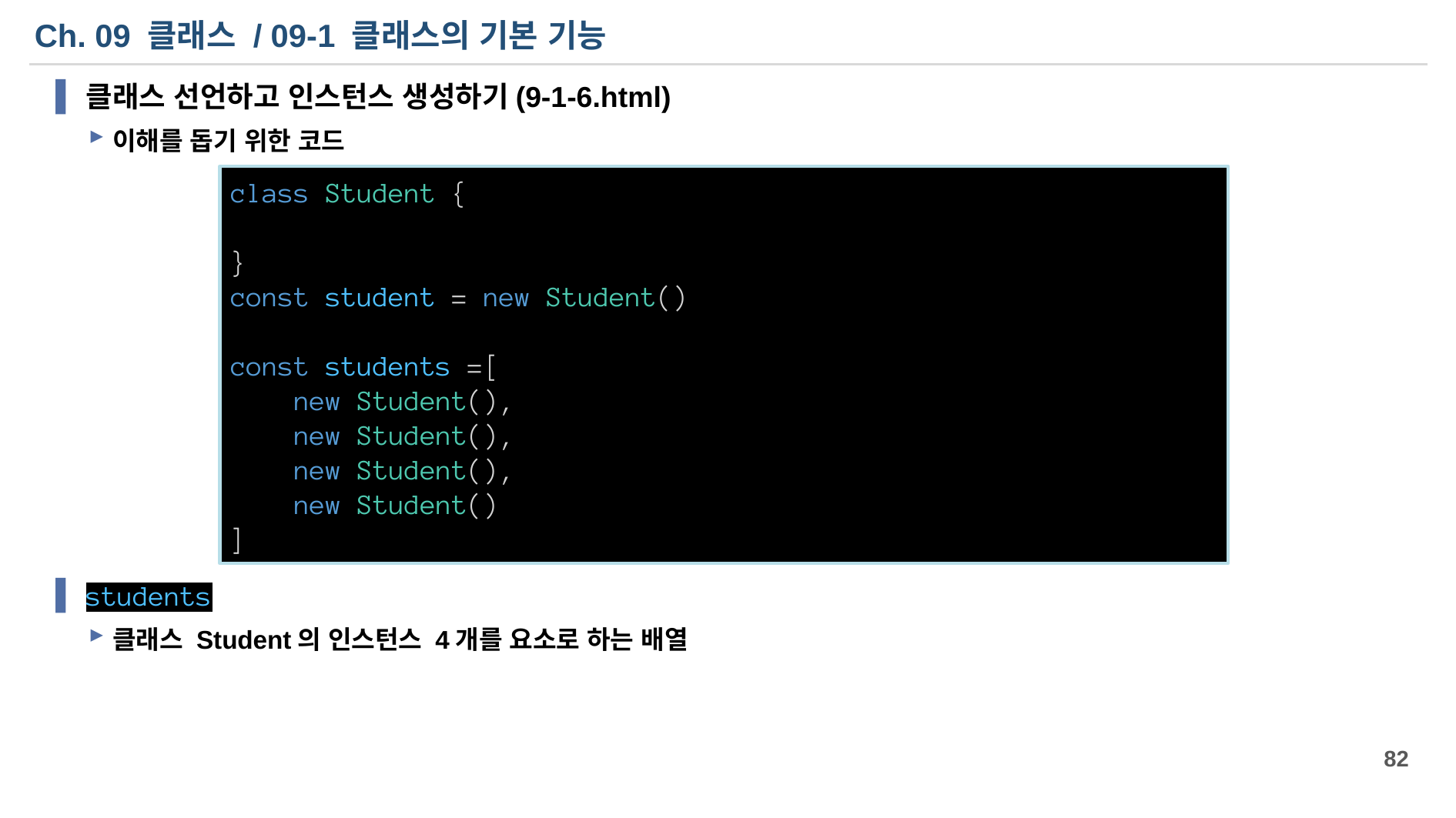

# Ch. 09 클래스 / 09-1 클래스의 기본 기능
클래스 선언하고 인스턴스 생성하기(9-1-6.html)
이해를 돕기 위한 코드

students
클래스 Student의 인스턴스 4개를 요소로 하는 배열
class Student {
}
const student = new Student()
const students =[
    new Student(),
    new Student(),
    new Student(),
    new Student()
]
82